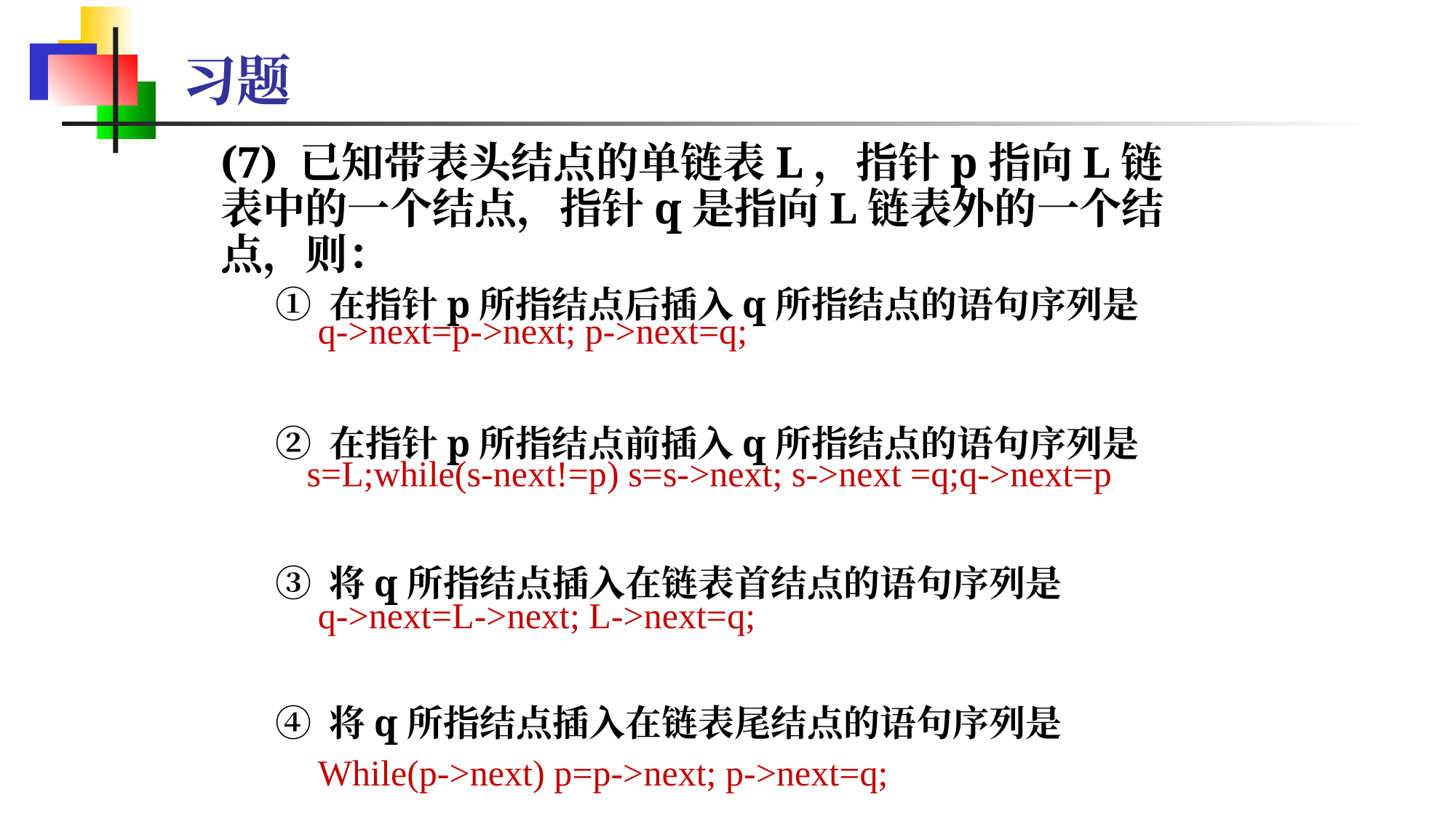

# 习题
(7) 已知带表头结点的单链表L，指针p指向L链表中的一个结点，指针q是指向L链表外的一个结点，则：
① 在指针p所指结点后插入q所指结点的语句序列是

② 在指针p所指结点前插入q所指结点的语句序列是

③ 将q所指结点插入在链表首结点的语句序列是

④ 将q所指结点插入在链表尾结点的语句序列是
q->next=p->next; p->next=q;
s=L;while(s-next!=p) s=s->next; s->next =q;q->next=p
q->next=L->next; L->next=q;
While(p->next) p=p->next; p->next=q;